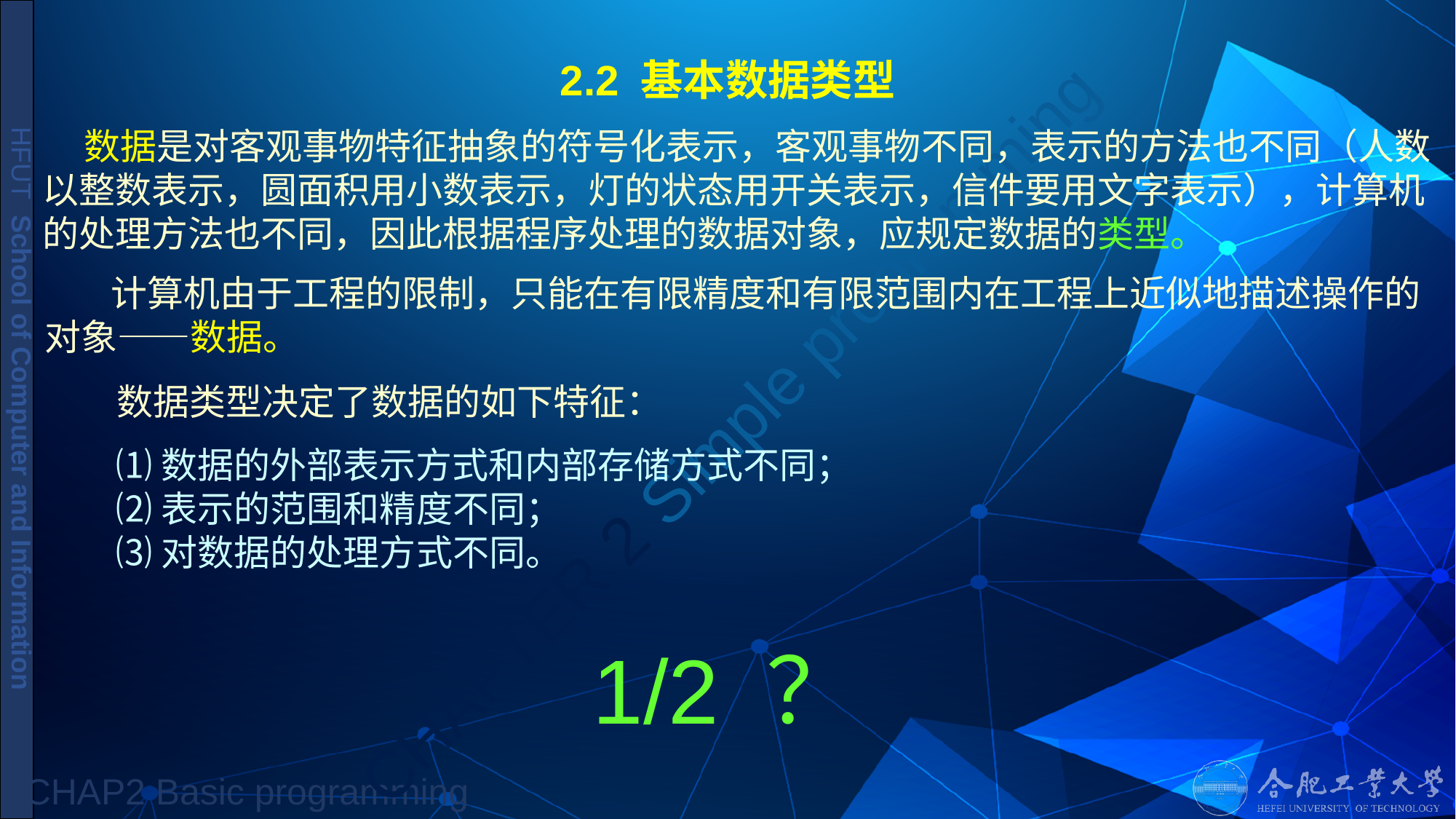

# 2.2 基本数据类型
    数据是对客观事物特征抽象的符号化表示，客观事物不同，表示的方法也不同（人数以整数表示，圆面积用小数表示，灯的状态用开关表示，信件要用文字表示），计算机的处理方法也不同，因此根据程序处理的数据对象，应规定数据的类型。
       计算机由于工程的限制，只能在有限精度和有限范围内在工程上近似地描述操作的对象——数据。
数据类型决定了数据的如下特征：
⑴数据的外部表示方式和内部存储方式不同；
⑵表示的范围和精度不同；
⑶对数据的处理方式不同。
1/2 ？